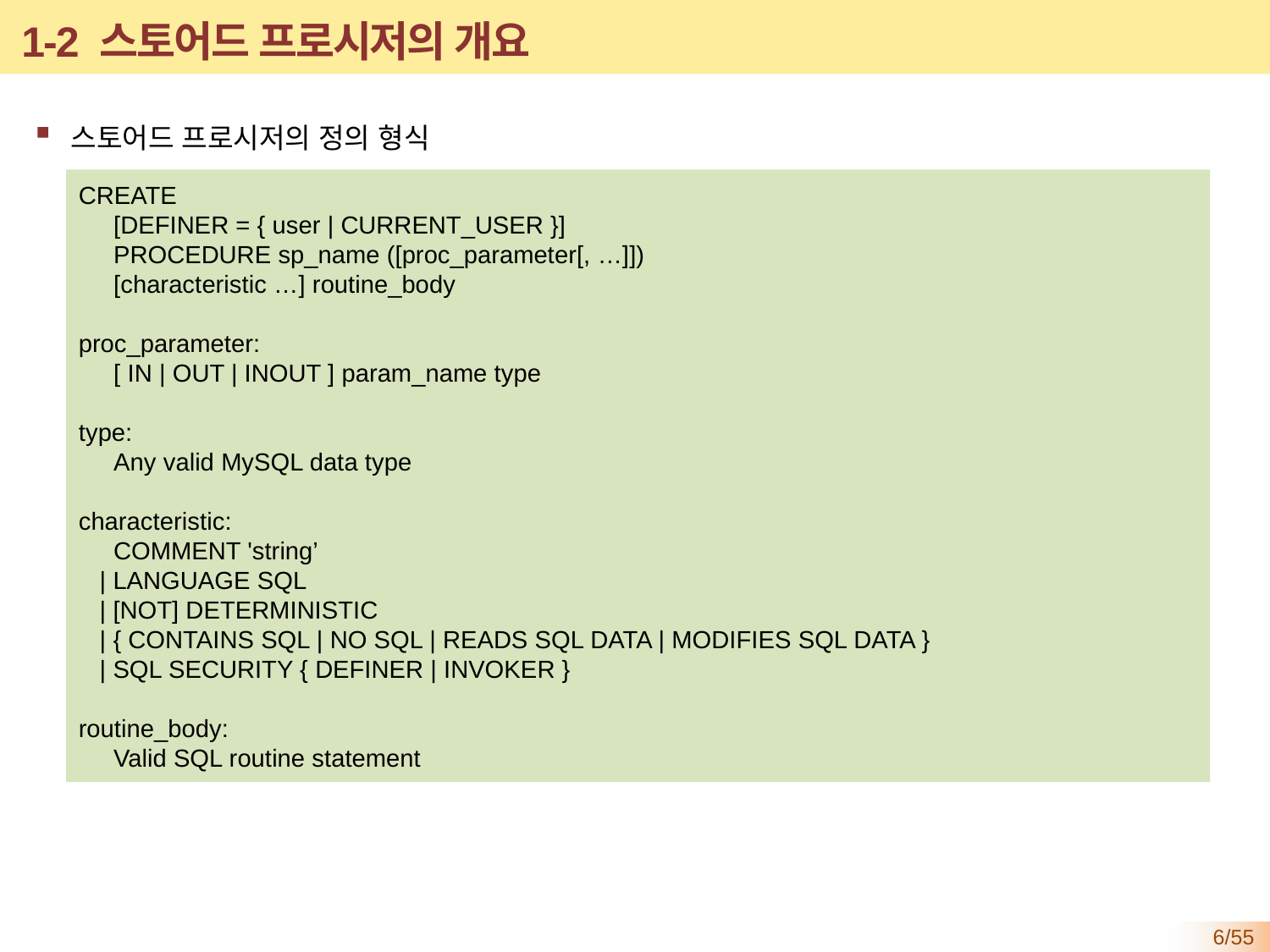

# 1-2 스토어드 프로시저의 개요
스토어드 프로시저의 정의 형식
CREATE
     [DEFINER = { user | CURRENT_USER }]
     PROCEDURE sp_name ([proc_parameter[, …]])
     [characteristic …] routine_body

proc_parameter:
     [ IN | OUT | INOUT ] param_name type

type:
     Any valid MySQL data type

characteristic:
     COMMENT 'string’
   | LANGUAGE SQL
   | [NOT] DETERMINISTIC
   | { CONTAINS SQL | NO SQL | READS SQL DATA | MODIFIES SQL DATA }
   | SQL SECURITY { DEFINER | INVOKER }

routine_body:
     Valid SQL routine statement